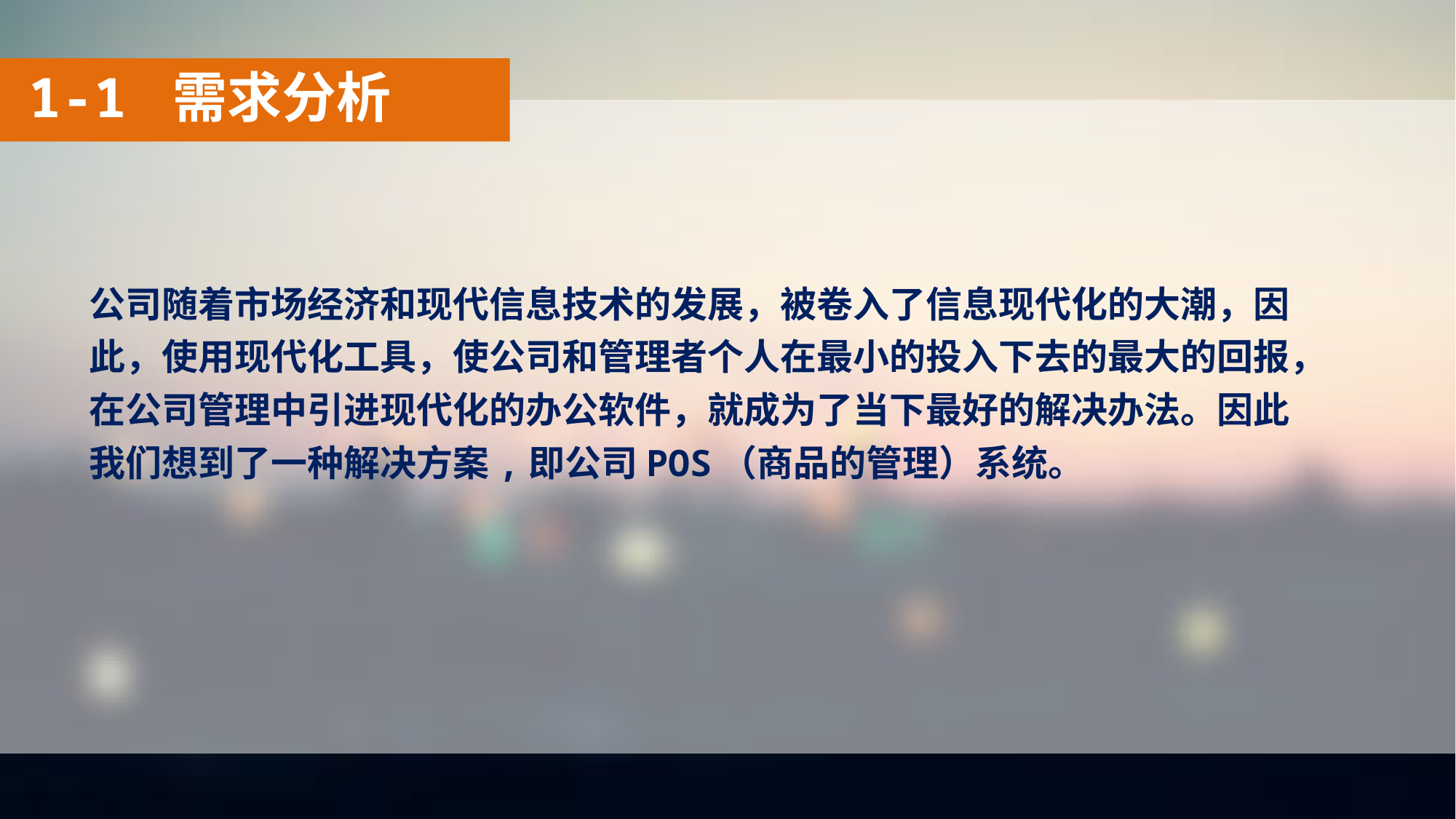

1-1 需求分析
公司随着市场经济和现代信息技术的发展，被卷入了信息现代化的大潮，因此，使用现代化工具，使公司和管理者个人在最小的投入下去的最大的回报，在公司管理中引进现代化的办公软件，就成为了当下最好的解决办法。因此我们想到了一种解决方案,即公司POS（商品的管理）系统。